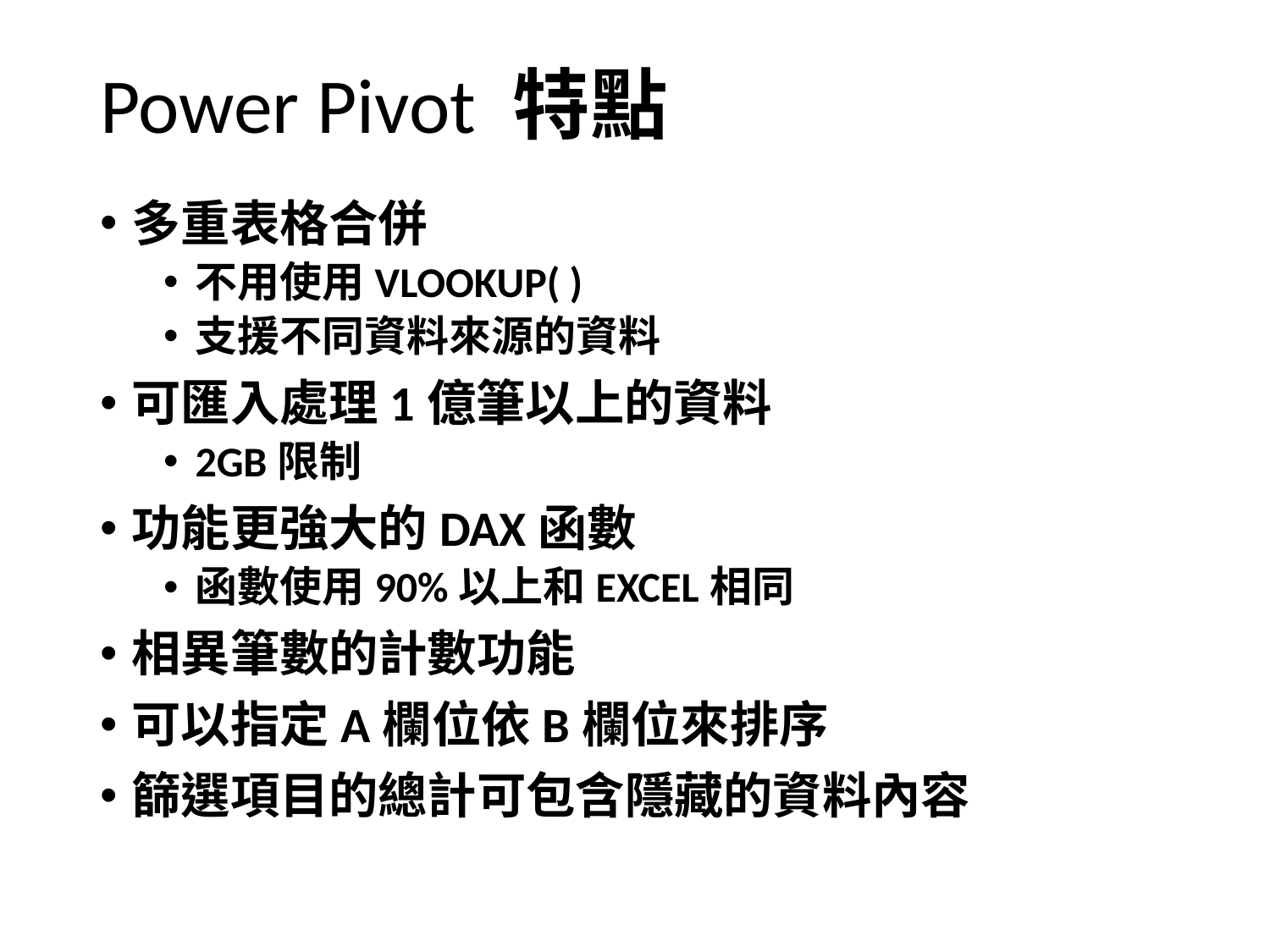

# Power Pivot 特點
多重表格合併
不用使用VLOOKUP( )
支援不同資料來源的資料
可匯入處理1億筆以上的資料
2GB限制
功能更強大的DAX函數
函數使用90%以上和EXCEL相同
相異筆數的計數功能
可以指定A欄位依B欄位來排序
篩選項目的總計可包含隱藏的資料內容